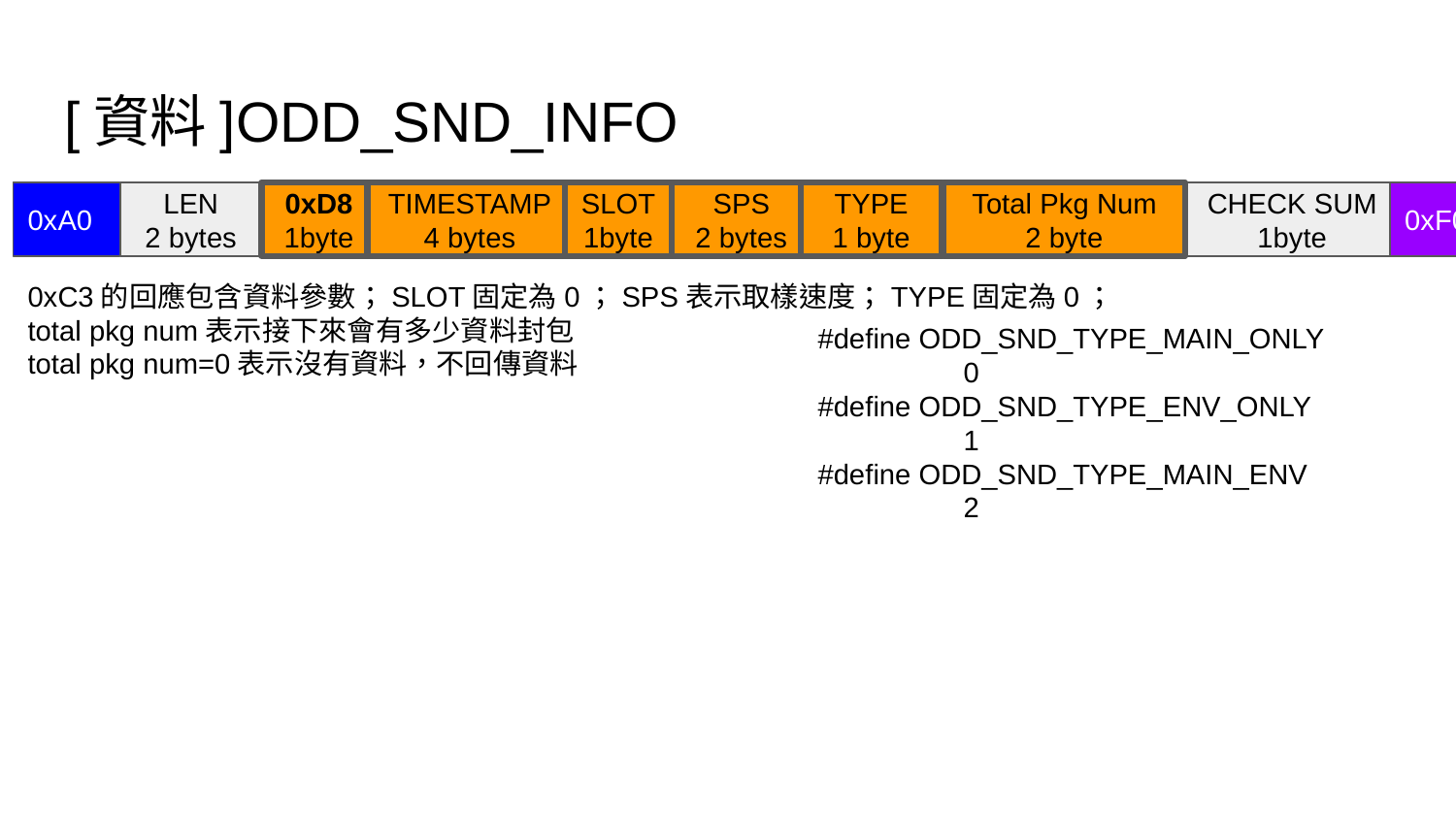

# [資料]ODD_SND_INFO
0xA0
LEN
2 bytes
0xD8
1byte
TIMESTAMP
4 bytes
SLOT
1byte
SPS
2 bytes
TYPE
1 byte
Total Pkg Num
2 byte
CHECK SUM
1byte
0xF0
0xC3的回應包含資料參數；SLOT固定為0；SPS表示取樣速度；TYPE固定為0；
total pkg num表示接下來會有多少資料封包
total pkg num=0表示沒有資料，不回傳資料
#define ODD_SND_TYPE_MAIN_ONLY	0
#define ODD_SND_TYPE_ENV_ONLY	1
#define ODD_SND_TYPE_MAIN_ENV	2